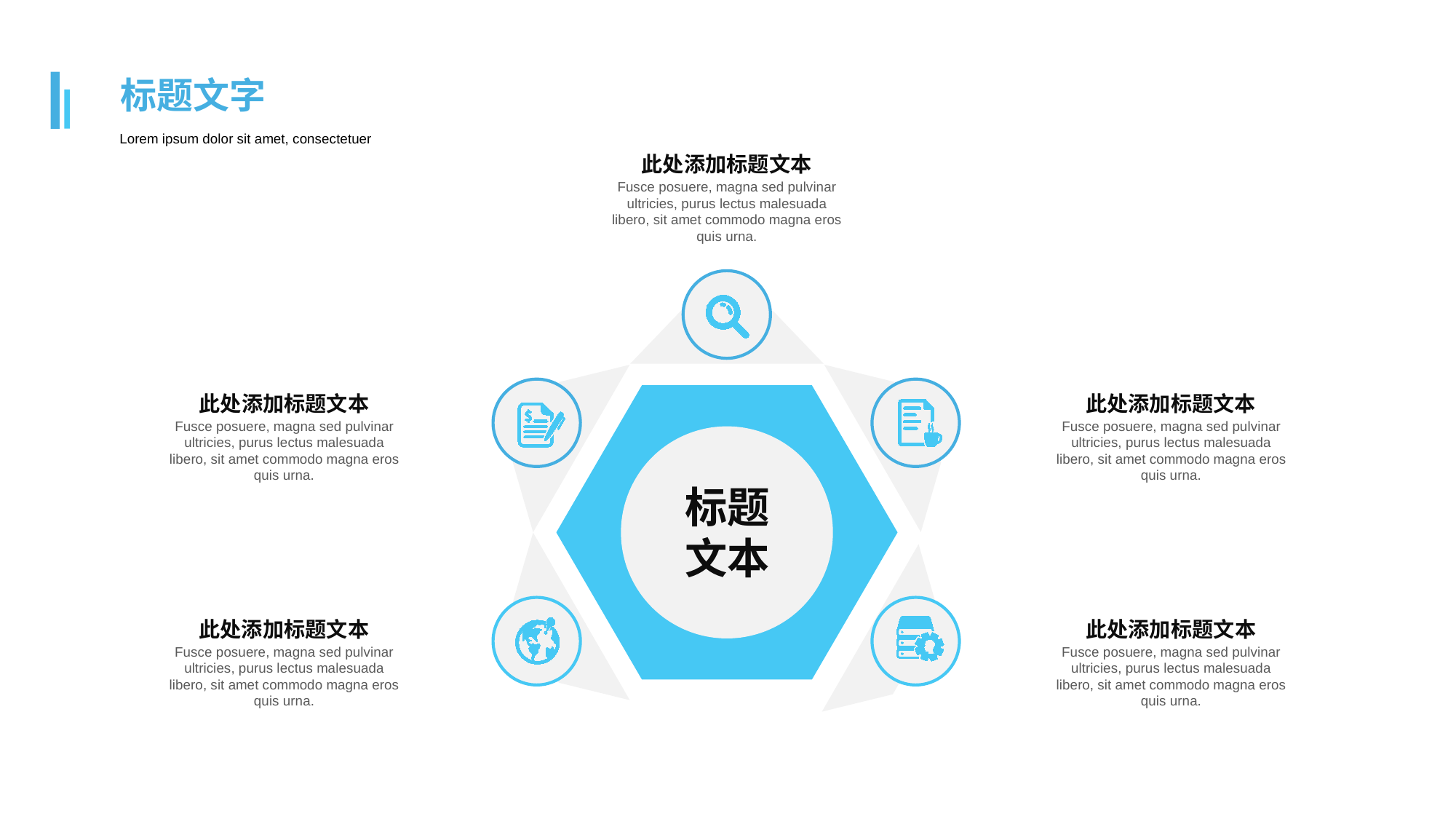

标题文字

Lorem ipsum dolor sit amet, consectetuer
此处添加标题文本
Fusce posuere, magna sed pulvinar ultricies, purus lectus malesuada libero, sit amet commodo magna eros quis urna.

此处添加标题文本
Fusce posuere, magna sed pulvinar ultricies, purus lectus malesuada libero, sit amet commodo magna eros quis urna.

此处添加标题文本
Fusce posuere, magna sed pulvinar ultricies, purus lectus malesuada libero, sit amet commodo magna eros quis urna.

标题
文本

此处添加标题文本
Fusce posuere, magna sed pulvinar ultricies, purus lectus malesuada libero, sit amet commodo magna eros quis urna.
此处添加标题文本
Fusce posuere, magna sed pulvinar ultricies, purus lectus malesuada libero, sit amet commodo magna eros quis urna.